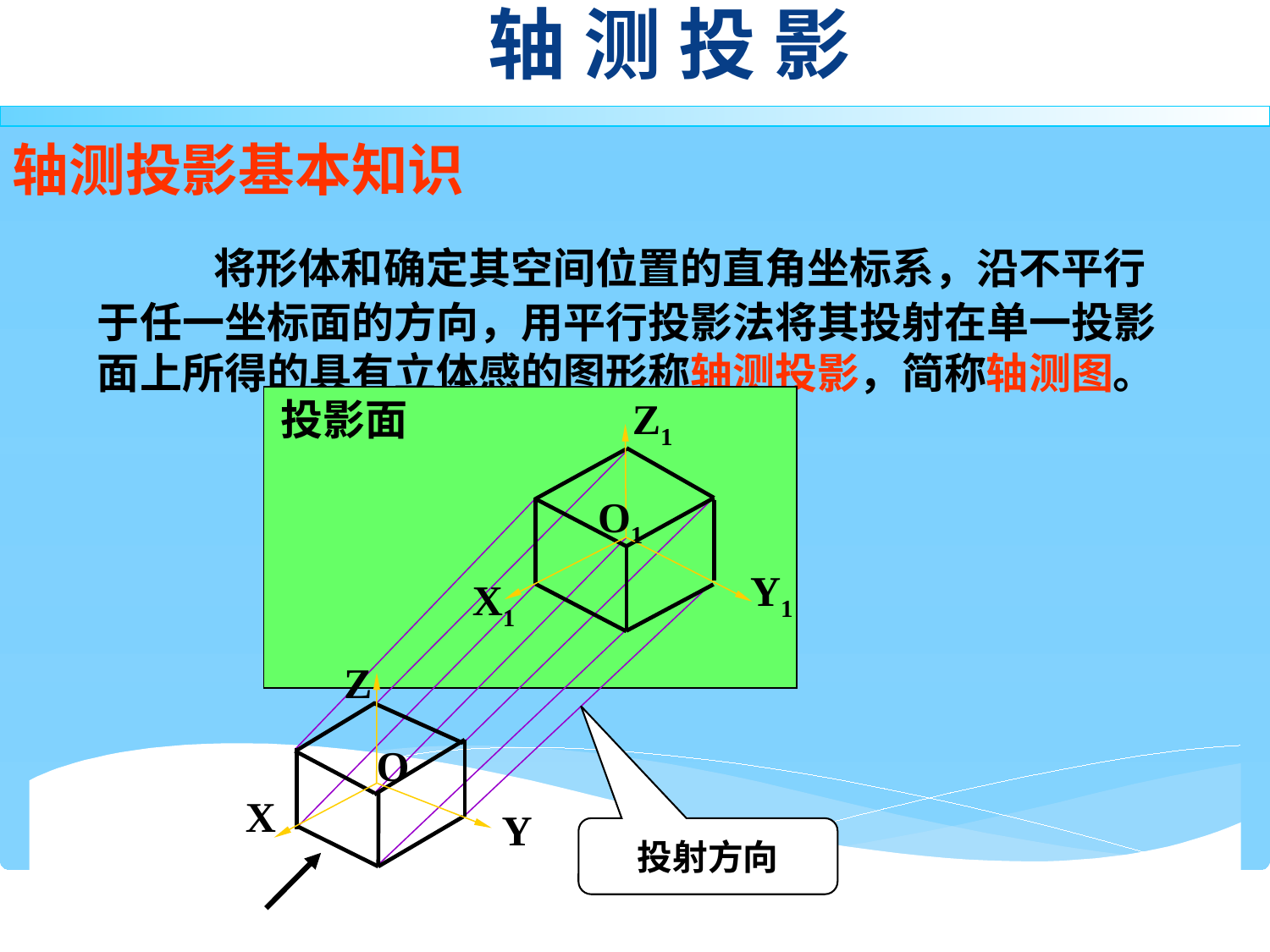

轴 测 投 影

轴测投影基本知识
        将形体和确定其空间位置的直角坐标系，沿不平行于任一坐标面的方向，用平行投影法将其投射在单一投影面上所得的具有立体感的图形称轴测投影，简称轴测图。
Z1

O1

Y1
X1

投影面
Z

O

X
Y

投射方向